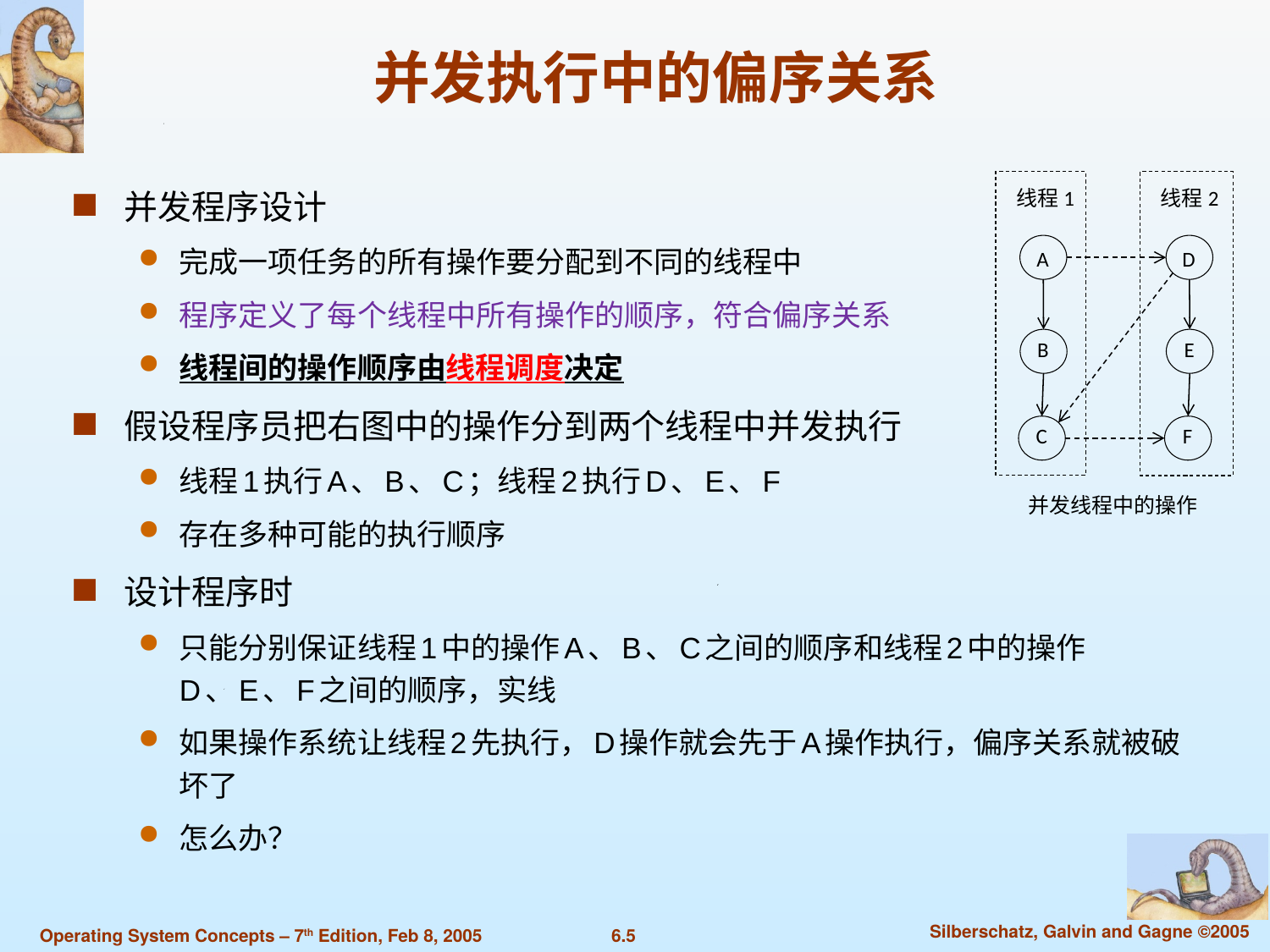

# 并发执行中的偏序关系
并发程序设计
完成一项任务的所有操作要分配到不同的线程中
程序定义了每个线程中所有操作的顺序，符合偏序关系
线程间的操作顺序由线程调度决定
假设程序员把右图中的操作分到两个线程中并发执行
线程1执行A、B、C；线程2执行D、E、F
存在多种可能的执行顺序
设计程序时
只能分别保证线程1中的操作A、B、C之间的顺序和线程2中的操作D、E、F之间的顺序，实线
如果操作系统让线程2先执行，D操作就会先于A操作执行，偏序关系就被破坏了
怎么办？

线程1
线程2

A

D
B

E

C

F

并发线程中的操作